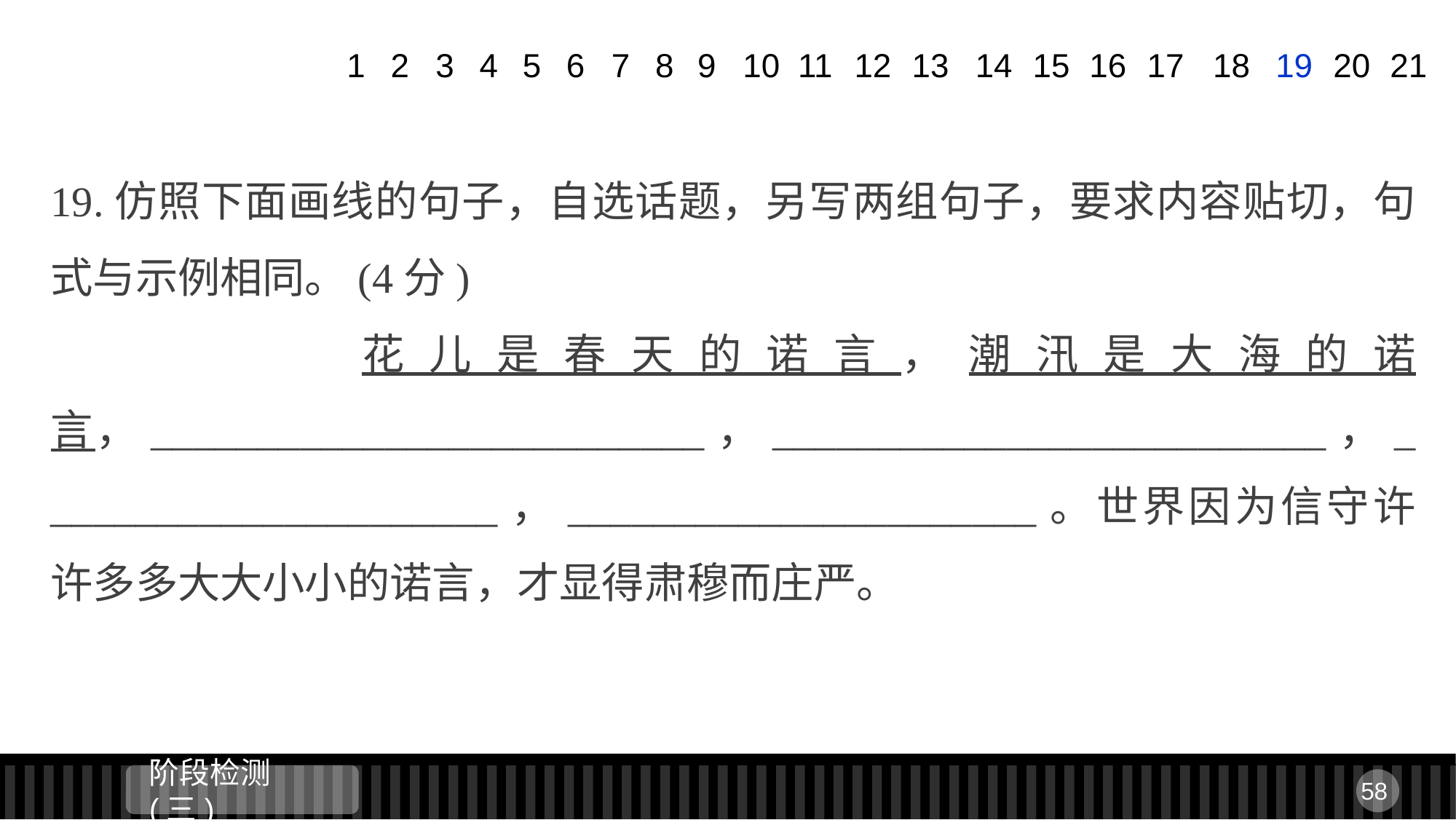

1
2
3
4
5
6
7
8
9
11
12
13
14
15
16
17
18
19
20
21
10
19.仿照下面画线的句子，自选话题，另写两组句子，要求内容贴切，句式与示例相同。(4分)
        花儿是春天的诺言，潮汛是大海的诺言，__________________________，__________________________，______________________，______________________。世界因为信守许许多多大大小小的诺言，才显得肃穆而庄严。